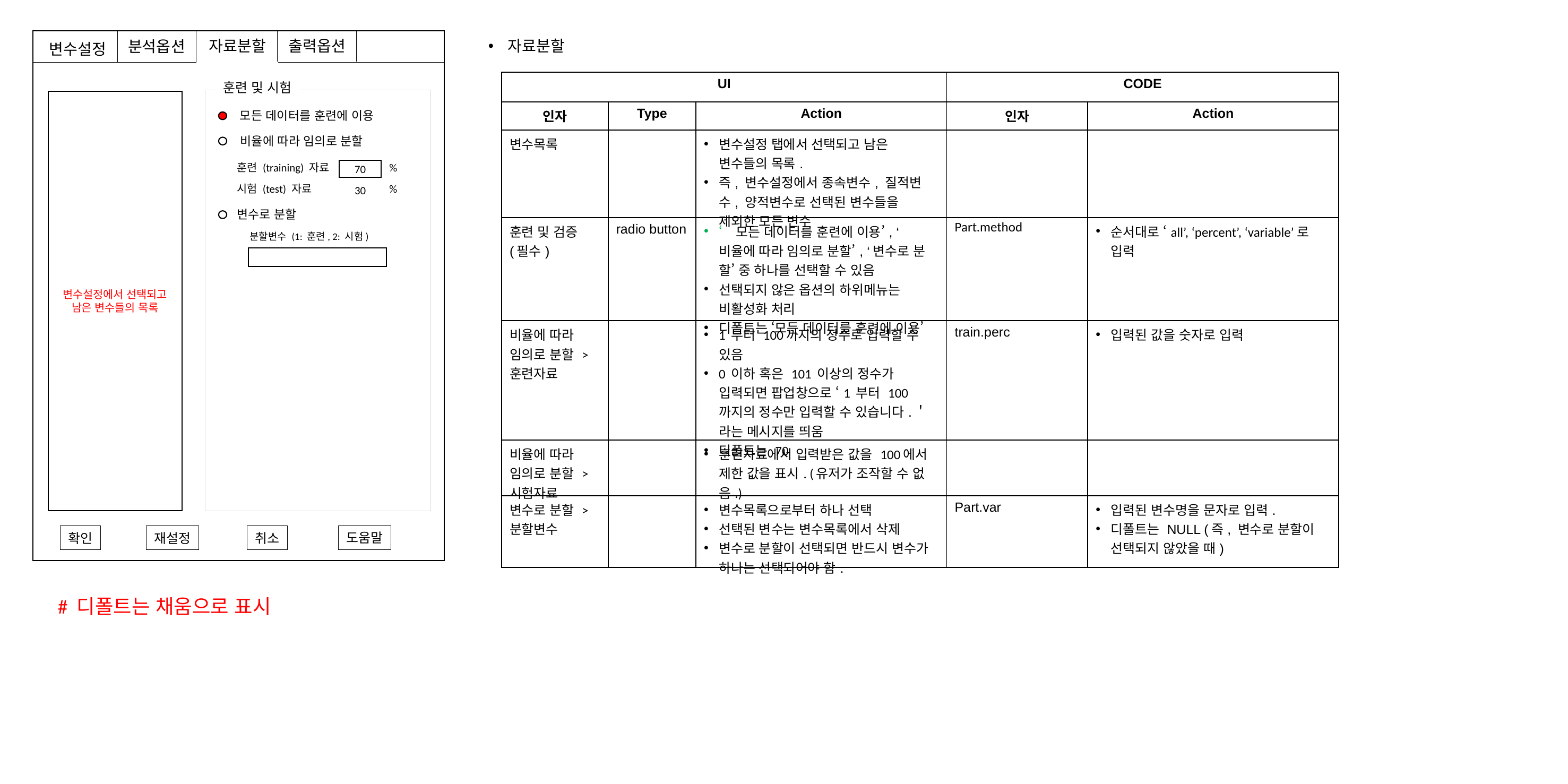

자료분할

자료분할
출력옵션
분석옵션
변수설정
| UI |  |  | CODE |  |
| --- | --- | --- | --- | --- |
| 인자 | Type | Action | 인자 | Action |
| 변수목록 |  | 변수설정 탭에서 선택되고 남은 변수들의 목록. 즉, 변수설정에서 종속변수, 질적변수, 양적변수로 선택된 변수들을 제외한 모든 변수 |  |  |
| 훈련 및 검증 (필수) | radio button | ‘모든 데이터를 훈련에 이용’, ‘비율에 따라 임의로 분할’, ‘변수로 분할’ 중 하나를 선택할 수 있음 선택되지 않은 옵션의 하위메뉴는 비활성화 처리 디폴트는 ‘모든 데이터를 훈련에 이용’ | Part.method | 순서대로 ‘all’, ‘percent’, ‘variable’로 입력 |
| 비율에 따라 임의로 분할 > 훈련자료 |  | 1 부터 100까지의 정수로 입력할 수 있음 0 이하 혹은 101 이상의 정수가 입력되면 팝업창으로 ‘1 부터 100 까지의 정수만 입력할 수 있습니다.＇라는 메시지를 띄움 디폴트는 70 | train.perc | 입력된 값을 숫자로 입력 |
| 비율에 따라 임의로 분할 > 시험자료 |  | 훈련자료에서 입력받은 값을 100에서 제한 값을 표시. (유저가 조작할 수 없음.) |  |  |
| 변수로 분할 > 분할변수 |  | 변수목록으로부터 하나 선택 선택된 변수는 변수목록에서 삭제 변수로 분할이 선택되면 반드시 변수가 하나는 선택되어야 함. | Part.var | 입력된 변수명을 문자로 입력. 디폴트는 NULL (즉, 변수로 분할이 선택되지 않았을 때) |
훈련 및 시험

변수설정에서 선택되고 남은 변수들의 목록
모든 데이터를 훈련에 이용

비율에 따라 임의로 분할

훈련 (training) 자료
%
70
시험 (test) 자료
%
30
변수로 분할

분할변수 (1: 훈련, 2: 시험)

도움말
재설정
취소
확인
# 디폴트는 채움으로 표시